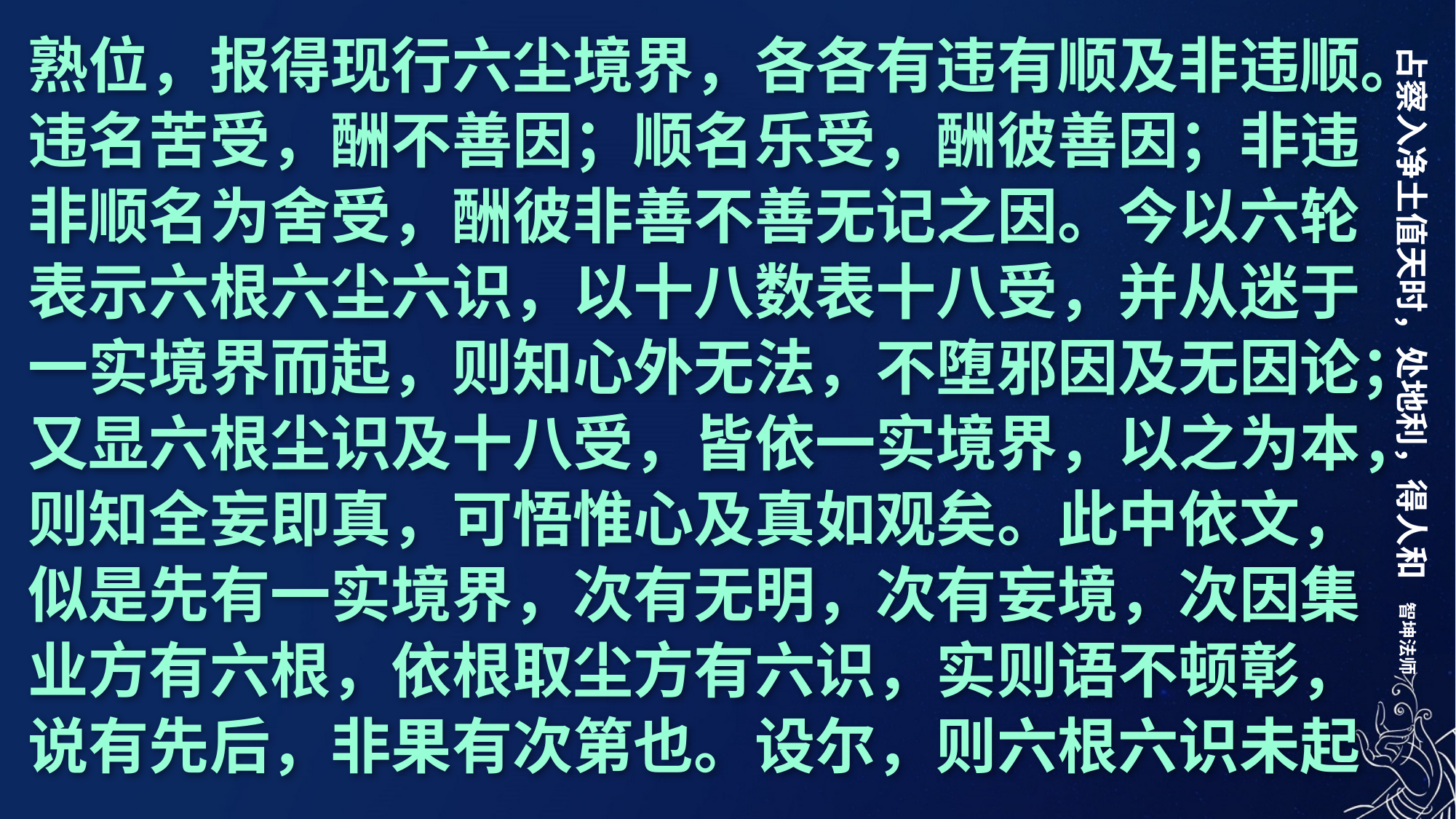

熟位，报得现行六尘境界，各各有违有顺及非违顺。违名苦受，酬不善因；顺名乐受，酬彼善因；非违非顺名为舍受，酬彼非善不善无记之因。今以六轮表示六根六尘六识，以十八数表十八受，并从迷于一实境界而起，则知心外无法，不堕邪因及无因论；又显六根尘识及十八受，皆依一实境界，以之为本，则知全妄即真，可悟惟心及真如观矣。此中依文，似是先有一实境界，次有无明，次有妄境，次因集业方有六根，依根取尘方有六识，实则语不顿彰，说有先后，非果有次第也。设尔，则六根六识未起